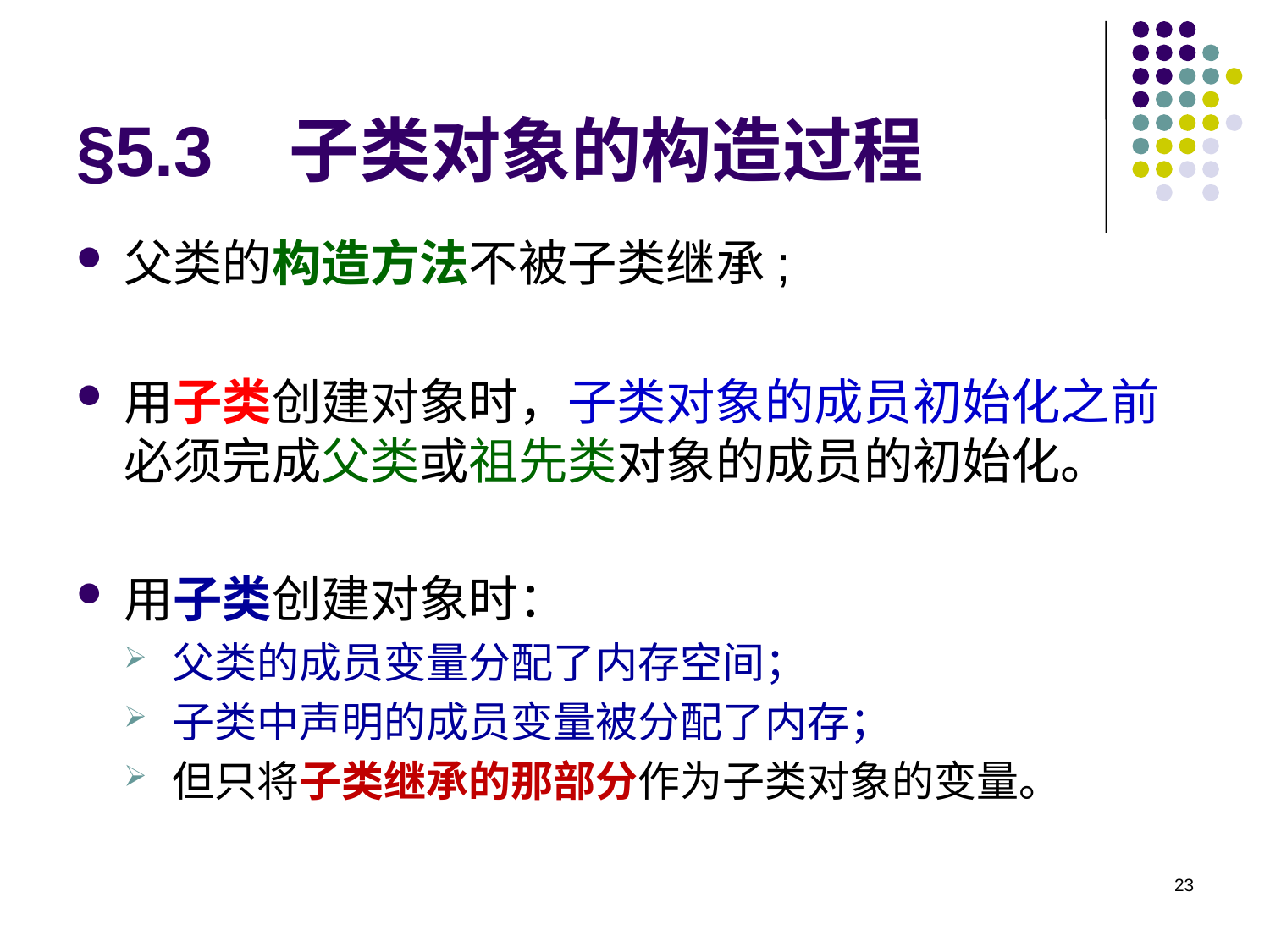

# §5.3   子类对象的构造过程
父类的构造方法不被子类继承;

用子类创建对象时，子类对象的成员初始化之前必须完成父类或祖先类对象的成员的初始化。

用子类创建对象时：
父类的成员变量分配了内存空间；
子类中声明的成员变量被分配了内存；
但只将子类继承的那部分作为子类对象的变量。

23